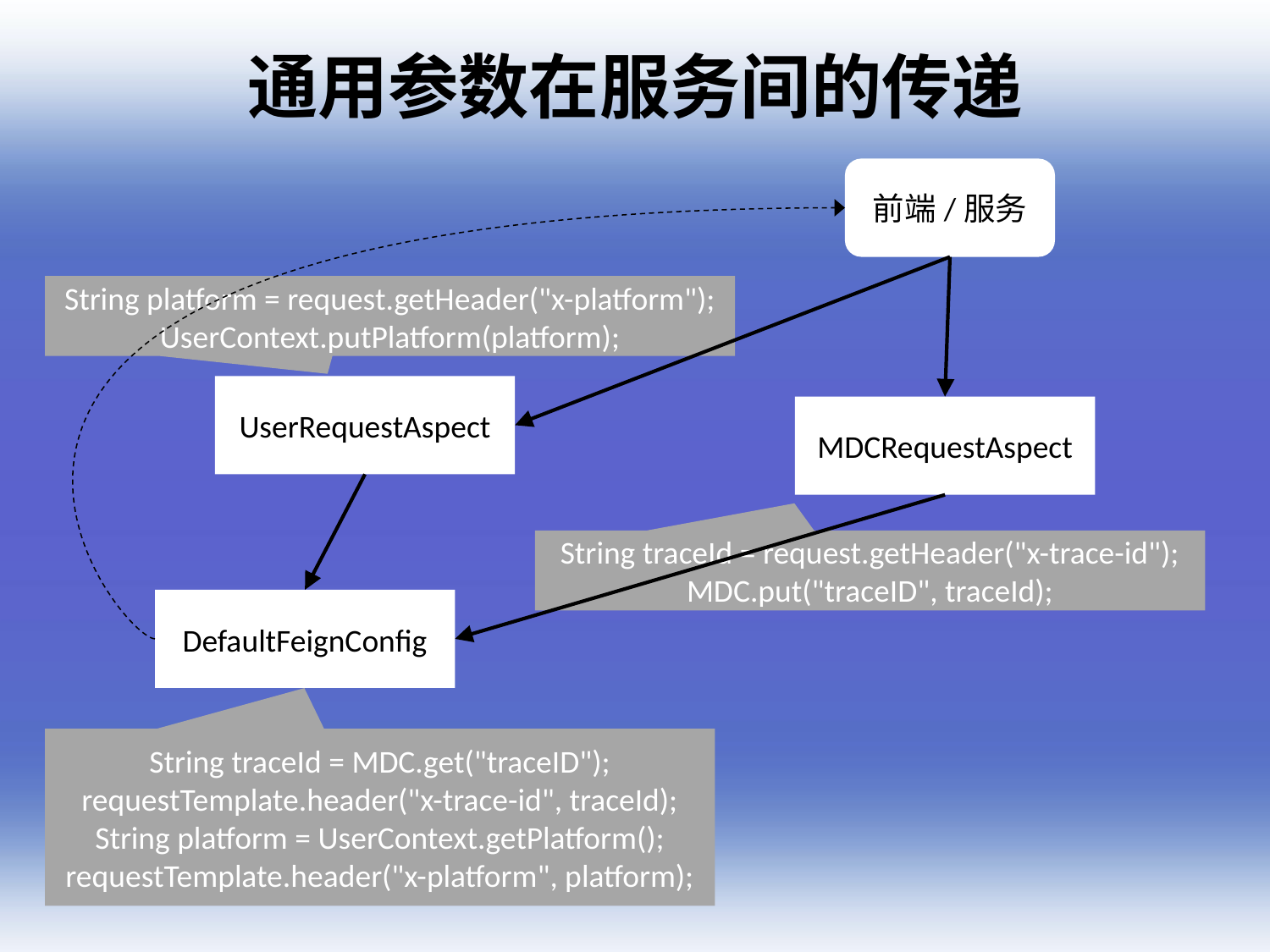

通用参数在服务间的传递
前端/服务
String platform = request.getHeader("x-platform");
UserContext.putPlatform(platform);
UserRequestAspect
MDCRequestAspect
String traceId = request.getHeader("x-trace-id");
MDC.put("traceID", traceId);
DefaultFeignConfig
String traceId = MDC.get("traceID");
requestTemplate.header("x-trace-id", traceId);
String platform = UserContext.getPlatform();
requestTemplate.header("x-platform", platform);